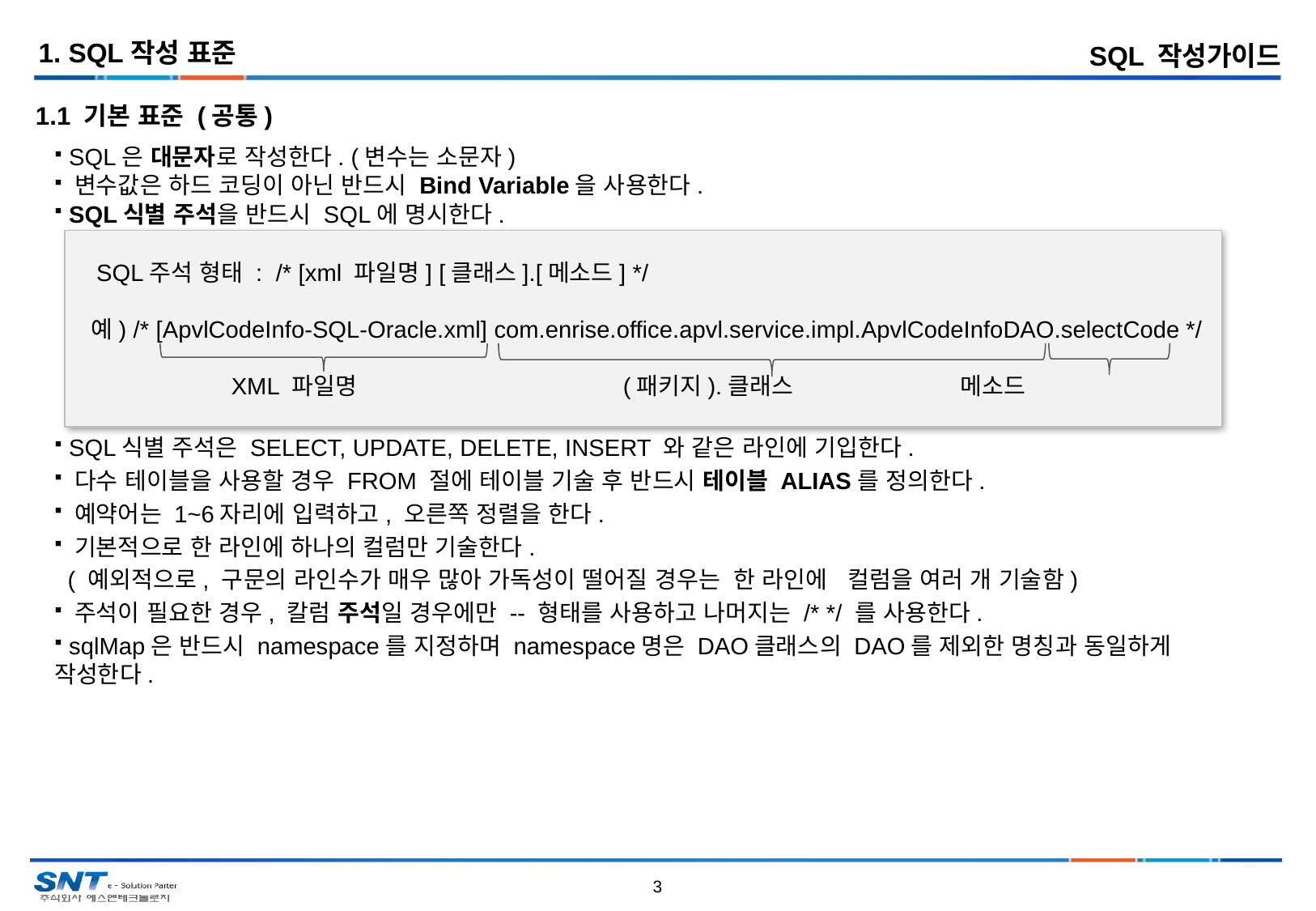

1. SQL작성 표준
SQL 작성가이드

1.1 기본 표준 (공통)
 SQL은 대문자로 작성한다. (변수는 소문자)
 변수값은 하드 코딩이 아닌 반드시 Bind Variable을 사용한다.
 SQL식별 주석을 반드시 SQL에 명시한다.

 SQL주석 형태 :  /* [xml 파일명] [클래스].[메소드] */

예) /* [ApvlCodeInfo-SQL-Oracle.xml] com.enrise.office.apvl.service.impl.ApvlCodeInfoDAO.selectCode */

                     XML 파일명                                       (패키지).클래스                         메소드

 SQL식별 주석은 SELECT, UPDATE, DELETE, INSERT 와 같은 라인에 기입한다.
 다수 테이블을 사용할 경우 FROM 절에 테이블 기술 후 반드시 테이블 ALIAS를 정의한다.
 예약어는 1~6자리에 입력하고, 오른쪽 정렬을 한다.
 기본적으로 한 라인에 하나의 컬럼만 기술한다.
  ( 예외적으로, 구문의 라인수가 매우 많아 가독성이 떨어질 경우는  한 라인에   컬럼을 여러 개 기술함)
 주석이 필요한 경우, 칼럼 주석일 경우에만 -- 형태를 사용하고 나머지는 /* */ 를 사용한다.
 sqlMap은 반드시 namespace를 지정하며 namespace명은 DAO클래스의 DAO를 제외한 명칭과 동일하게 작성한다.